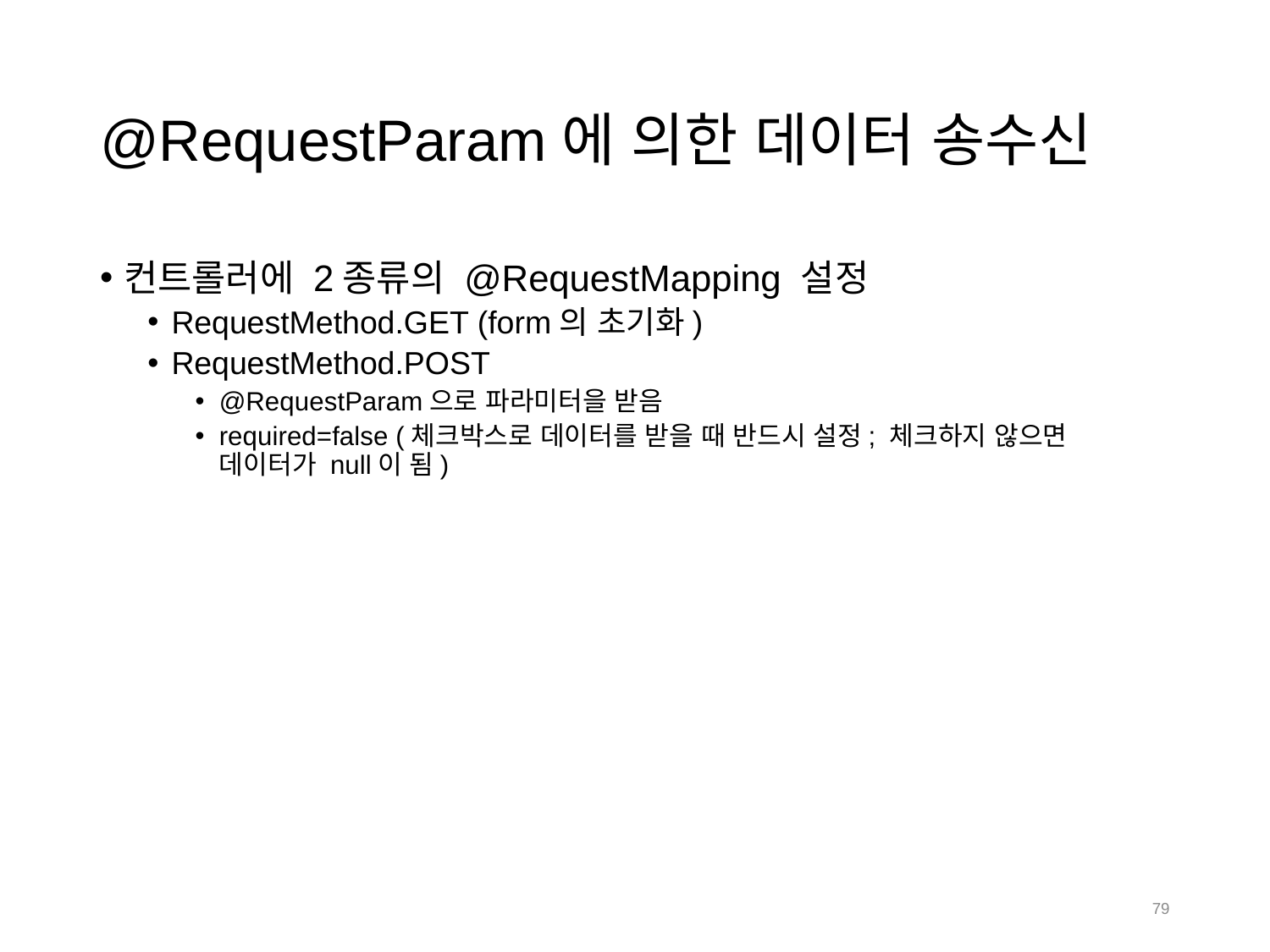

# @RequestParam에 의한 데이터 송수신
컨트롤러에 2종류의 @RequestMapping 설정
RequestMethod.GET (form의 초기화)
RequestMethod.POST
@RequestParam으로 파라미터을 받음
required=false (체크박스로 데이터를 받을 때 반드시 설정; 체크하지 않으면 데이터가 null이 됨)
79